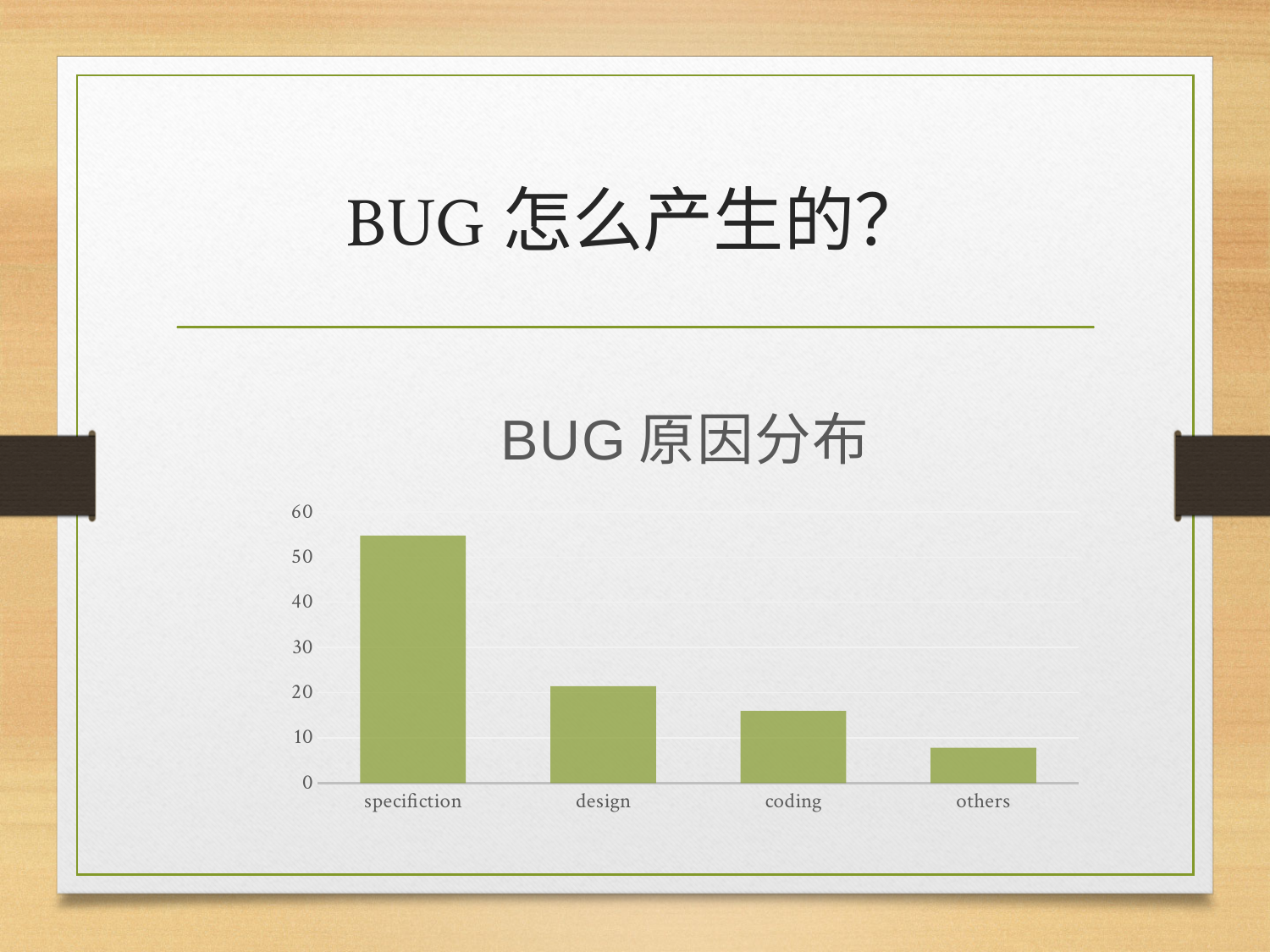

# BUG怎么产生的？

### Chart: BUG原因分布

| Category |  |
|---|---|
| specifiction | 54.77308294209702 |
| design | 21.439749608763687 |
| coding | 15.962441314553988 |
| others | 7.824726134585289 |